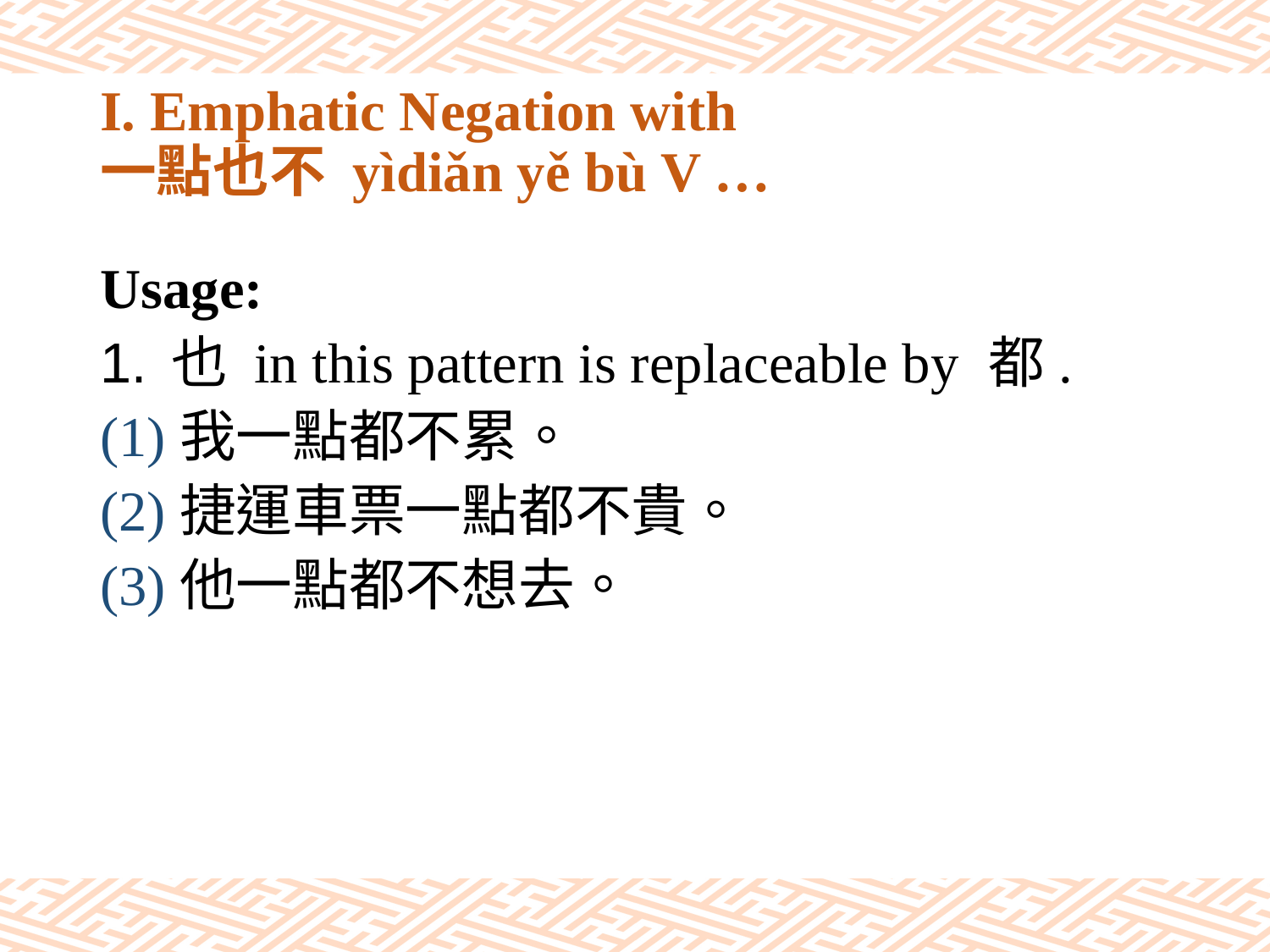

# I. Emphatic Negation with 一點也不 yìdiǎn yě bù V …
Usage:
也 in this pattern is replaceable by 都.
(1)我一點都不累。
(2)捷運車票一點都不貴。
(3)他一點都不想去。